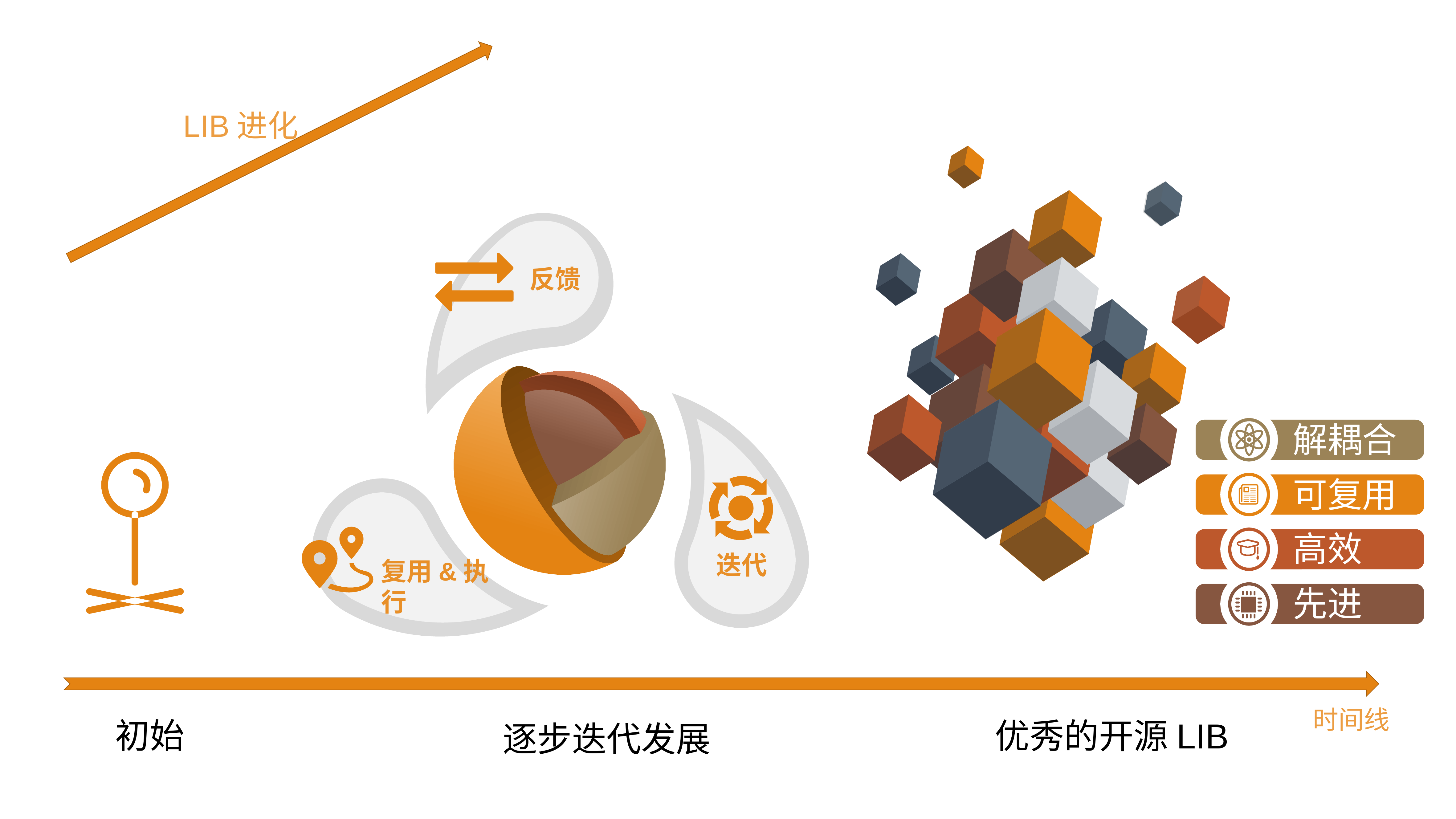

LIB进化

反馈

解耦合

可复用

高效

先进

迭代
复用&执行

时间线
初始
优秀的开源LIB
逐步迭代发展